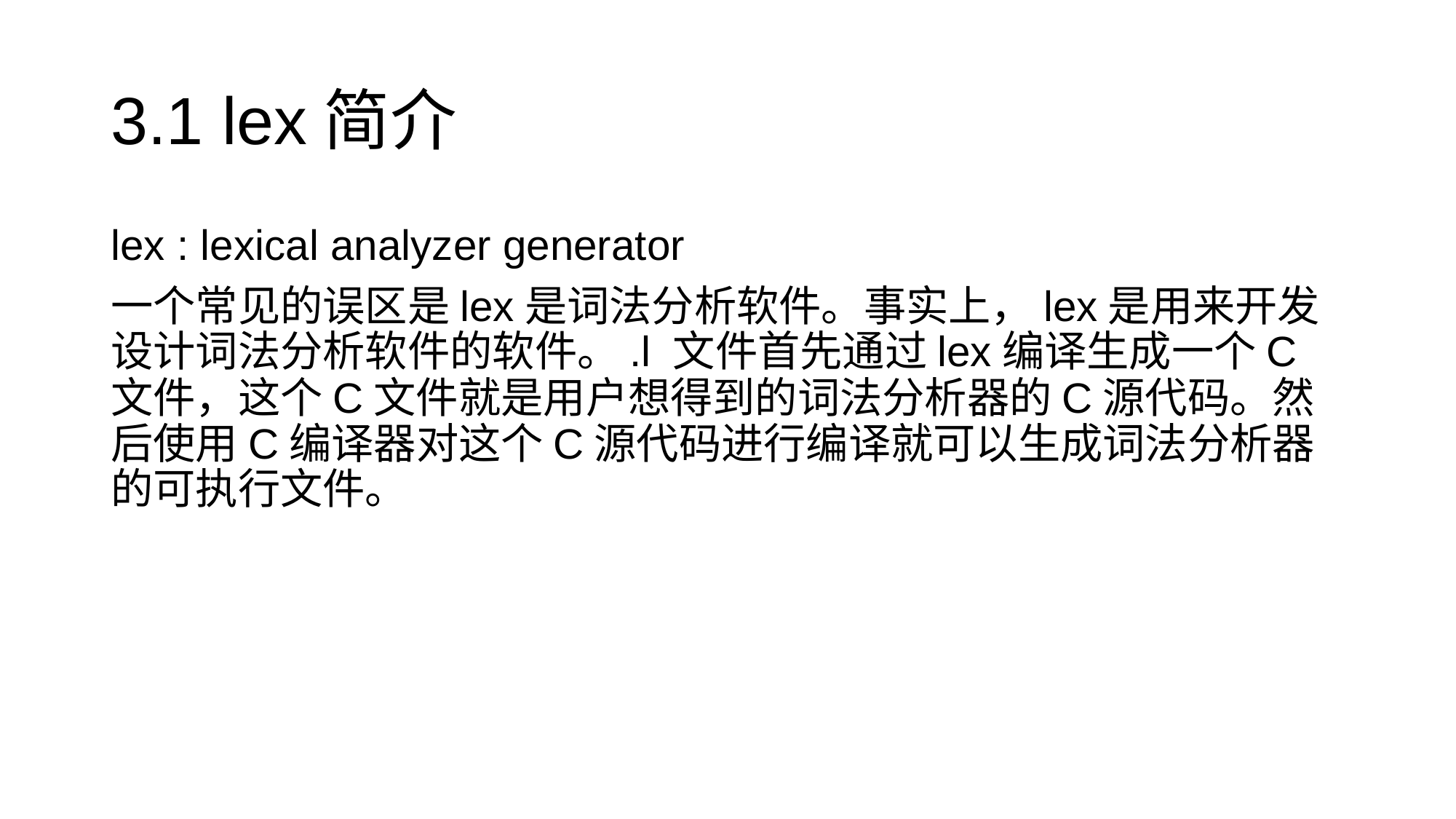

# 3.1 lex简介
lex : lexical analyzer generator
一个常见的误区是lex是词法分析软件。事实上，lex是用来开发设计词法分析软件的软件。.l 文件首先通过lex编译生成一个C文件，这个C文件就是用户想得到的词法分析器的C源代码。然后使用C编译器对这个C源代码进行编译就可以生成词法分析器的可执行文件。